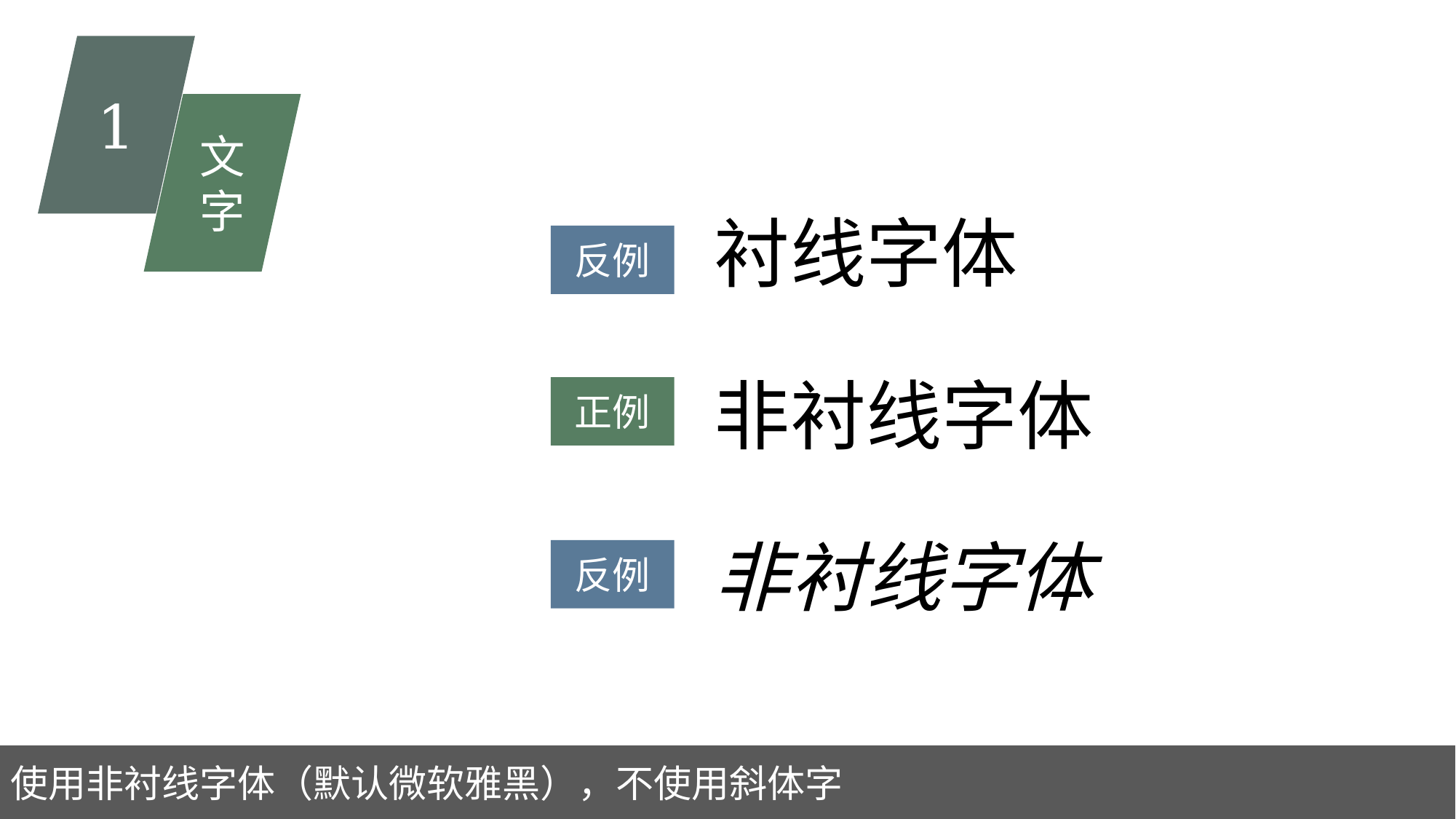

1
文字
衬线字体
反例
非衬线字体
正例
非衬线字体
反例
使用非衬线字体（默认微软雅黑），不使用斜体字